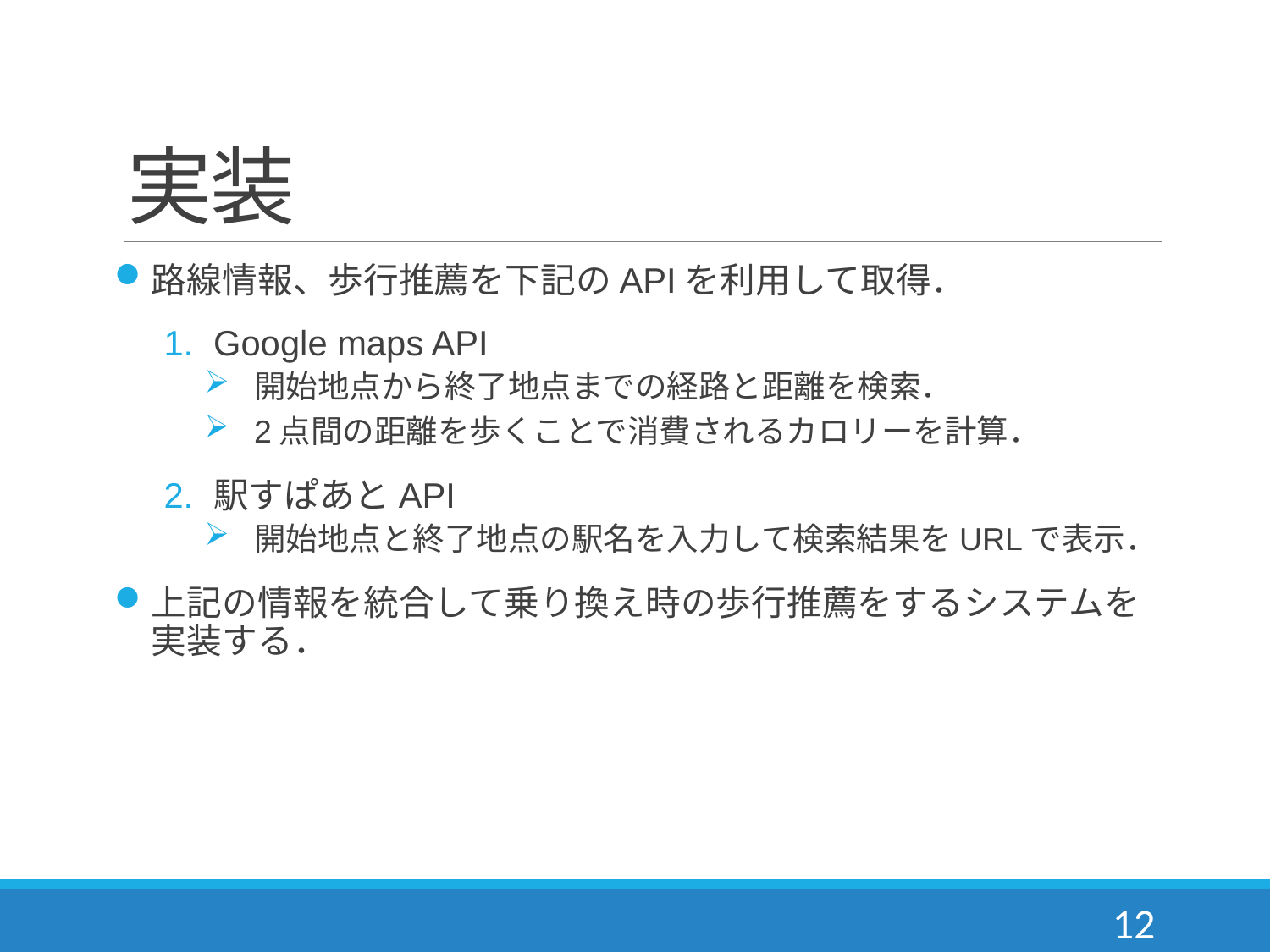

# 実装
路線情報、歩行推薦を下記のAPIを利用して取得．
Google maps API
開始地点から終了地点までの経路と距離を検索．
2点間の距離を歩くことで消費されるカロリーを計算．
駅すぱあとAPI
開始地点と終了地点の駅名を入力して検索結果をURLで表示．
上記の情報を統合して乗り換え時の歩行推薦をするシステムを実装する．

12